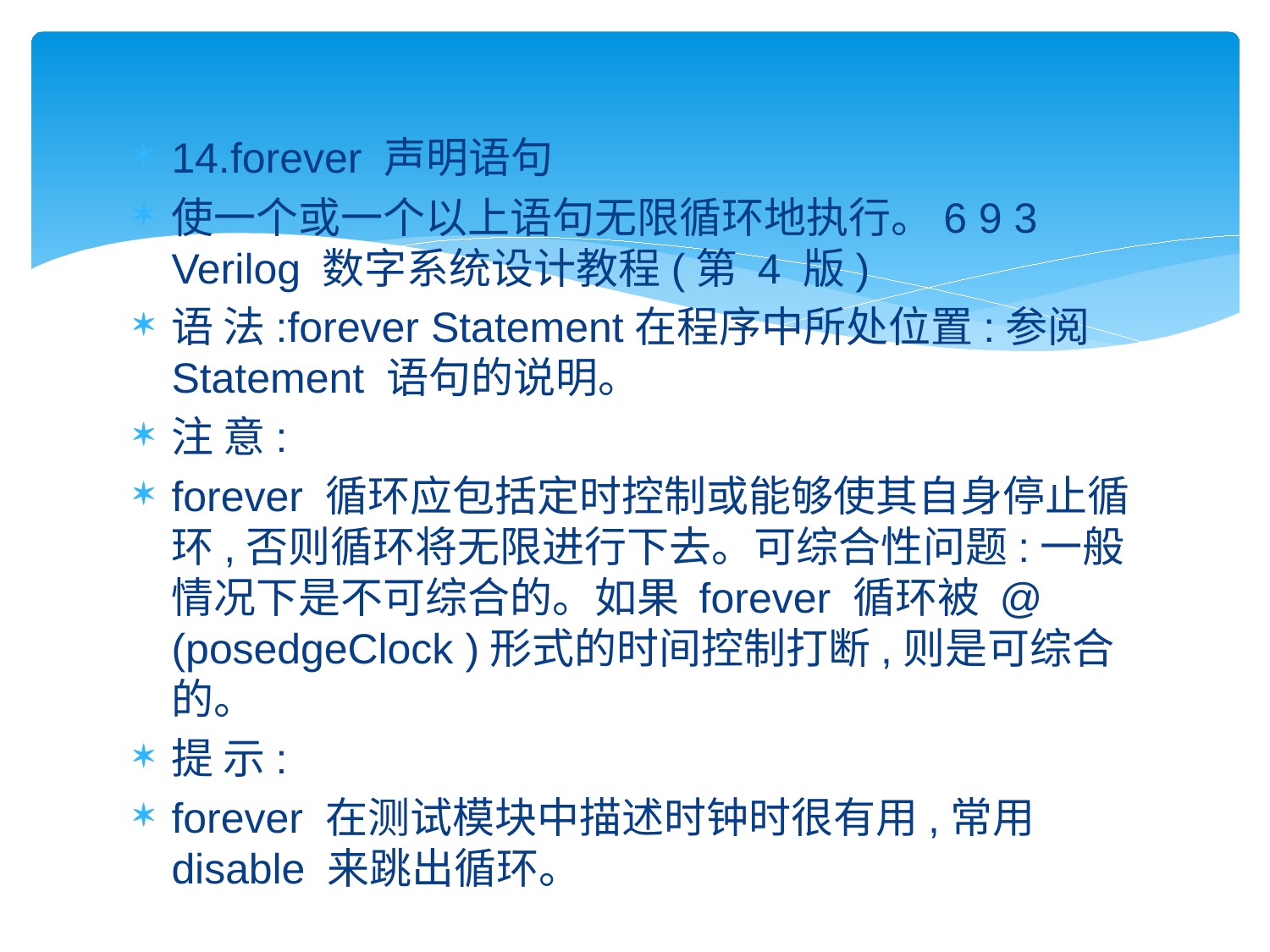

#
14.forever 声明语句
使一个或一个以上语句无限循环地执行。6 9 3 Verilog 数字系统设计教程(第 4 版)
语 法:forever Statement在程序中所处位置:参阅 Statement 语句的说明。
注 意:
forever 循环应包括定时控制或能够使其自身停止循环,否则循环将无限进行下去。可综合性问题:一般情况下是不可综合的。如果 forever 循环被 @ (posedgeClock )形式的时间控制打断,则是可综合的。
提 示:
forever 在测试模块中描述时钟时很有用,常用 disable 来跳出循环。